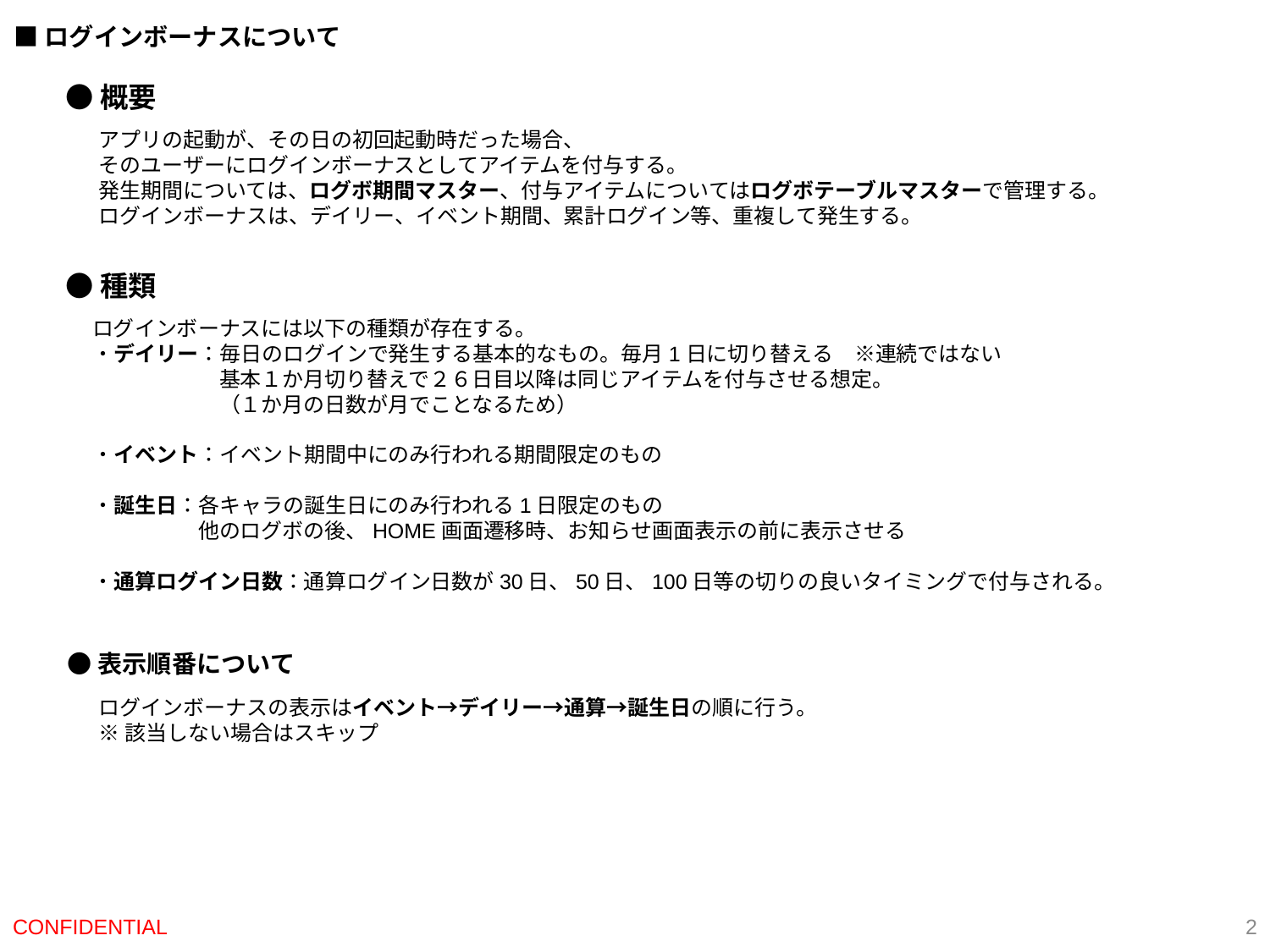

■ログインボーナスについて
●概要
アプリの起動が、その日の初回起動時だった場合、
そのユーザーにログインボーナスとしてアイテムを付与する。
発生期間については、ログボ期間マスター、付与アイテムについてはログボテーブルマスターで管理する。
ログインボーナスは、デイリー、イベント期間、累計ログイン等、重複して発生する。
●種類
ログインボーナスには以下の種類が存在する。
・デイリー：毎日のログインで発生する基本的なもの。毎月1日に切り替える　※連続ではない
　　　　　　基本１か月切り替えで２６日目以降は同じアイテムを付与させる想定。
　　　　　　（１か月の日数が月でことなるため）

・イベント：イベント期間中にのみ行われる期間限定のもの

・誕生日：各キャラの誕生日にのみ行われる1日限定のもの
　　　　　他のログボの後、HOME画面遷移時、お知らせ画面表示の前に表示させる

・通算ログイン日数：通算ログイン日数が30日、50日、100日等の切りの良いタイミングで付与される。
●表示順番について
ログインボーナスの表示はイベント→デイリー→通算→誕生日の順に行う。
※該当しない場合はスキップ
2
CONFIDENTIAL